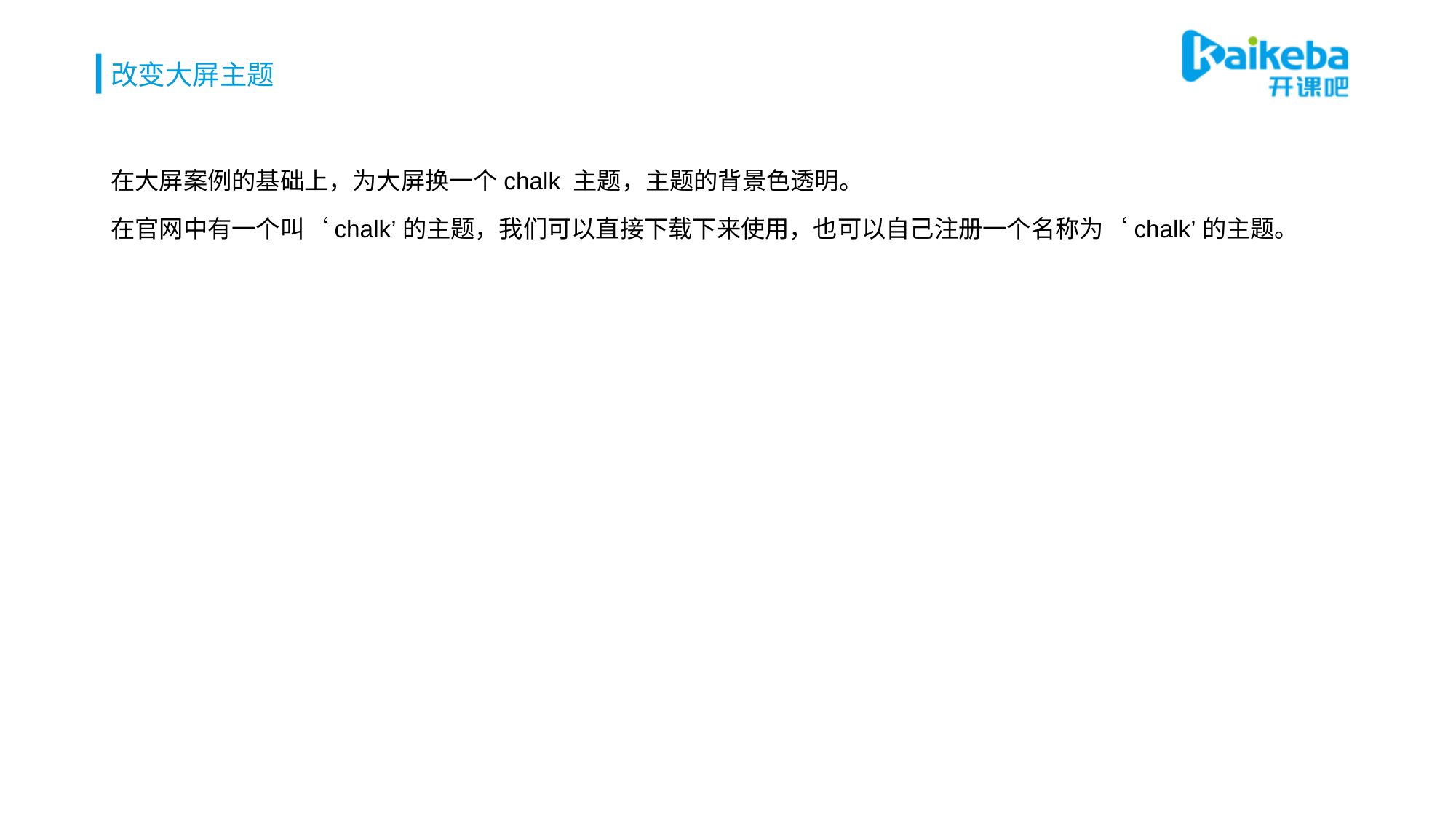

# 改变大屏主题
在大屏案例的基础上，为大屏换一个chalk 主题，主题的背景色透明。
在官网中有一个叫‘chalk’的主题，我们可以直接下载下来使用，也可以自己注册一个名称为‘chalk’的主题。